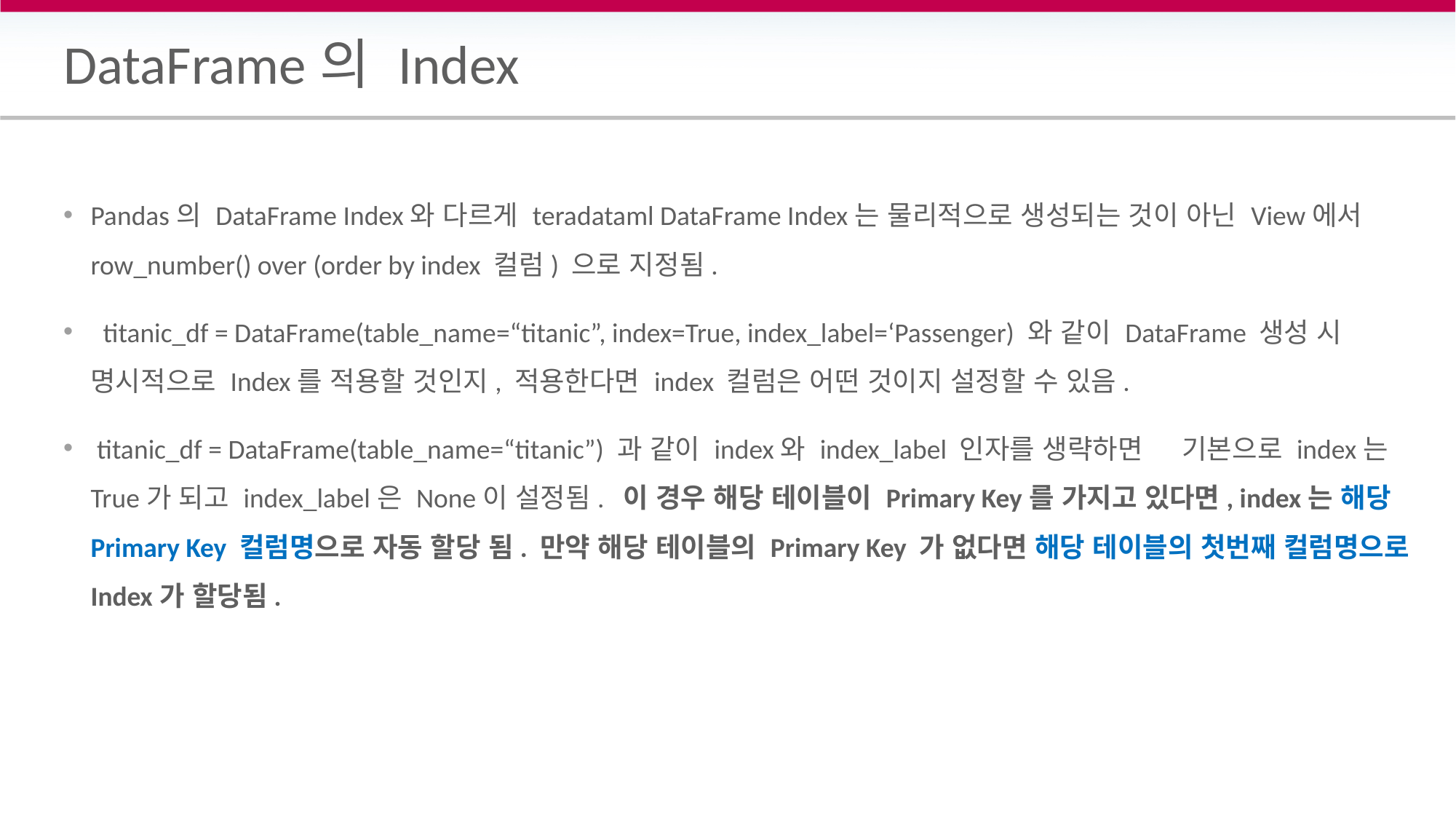

# DataFrame의 Index
Pandas의 DataFrame Index와 다르게 teradataml DataFrame Index는 물리적으로 생성되는 것이 아닌 View에서 row_number() over (order by index 컬럼) 으로 지정됨.
  titanic_df = DataFrame(table_name=“titanic”, index=True, index_label=‘Passenger) 와 같이 DataFrame 생성 시 명시적으로 Index를 적용할 것인지, 적용한다면 index 컬럼은 어떤 것이지 설정할 수 있음.
 titanic_df = DataFrame(table_name=“titanic”) 과 같이 index와 index_label 인자를 생략하면 	기본으로 index는 True가 되고 index_label은 None이 설정됨.  이 경우 해당 테이블이 Primary Key를 가지고 있다면, index는 해당 Primary Key 컬럼명으로 자동 할당 됨. 만약 해당 테이블의 Primary Key 가 없다면 해당 테이블의 첫번째 컬럼명으로 Index가 할당됨.